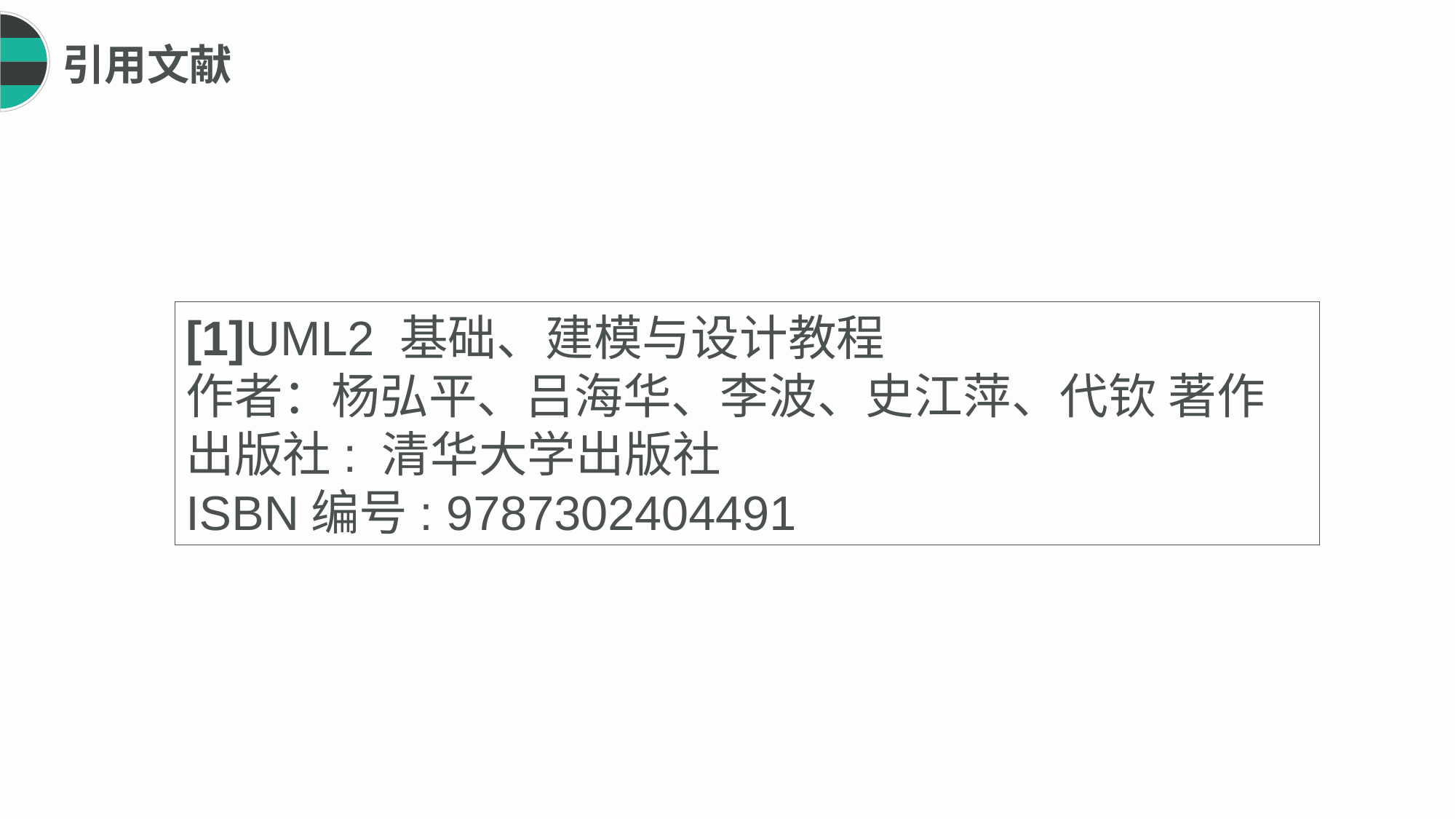

引用文献
[1]UML2 基础、建模与设计教程
作者：杨弘平、吕海华、李波、史江萍、代钦 著作
出版社: 清华大学出版社
ISBN编号: 9787302404491